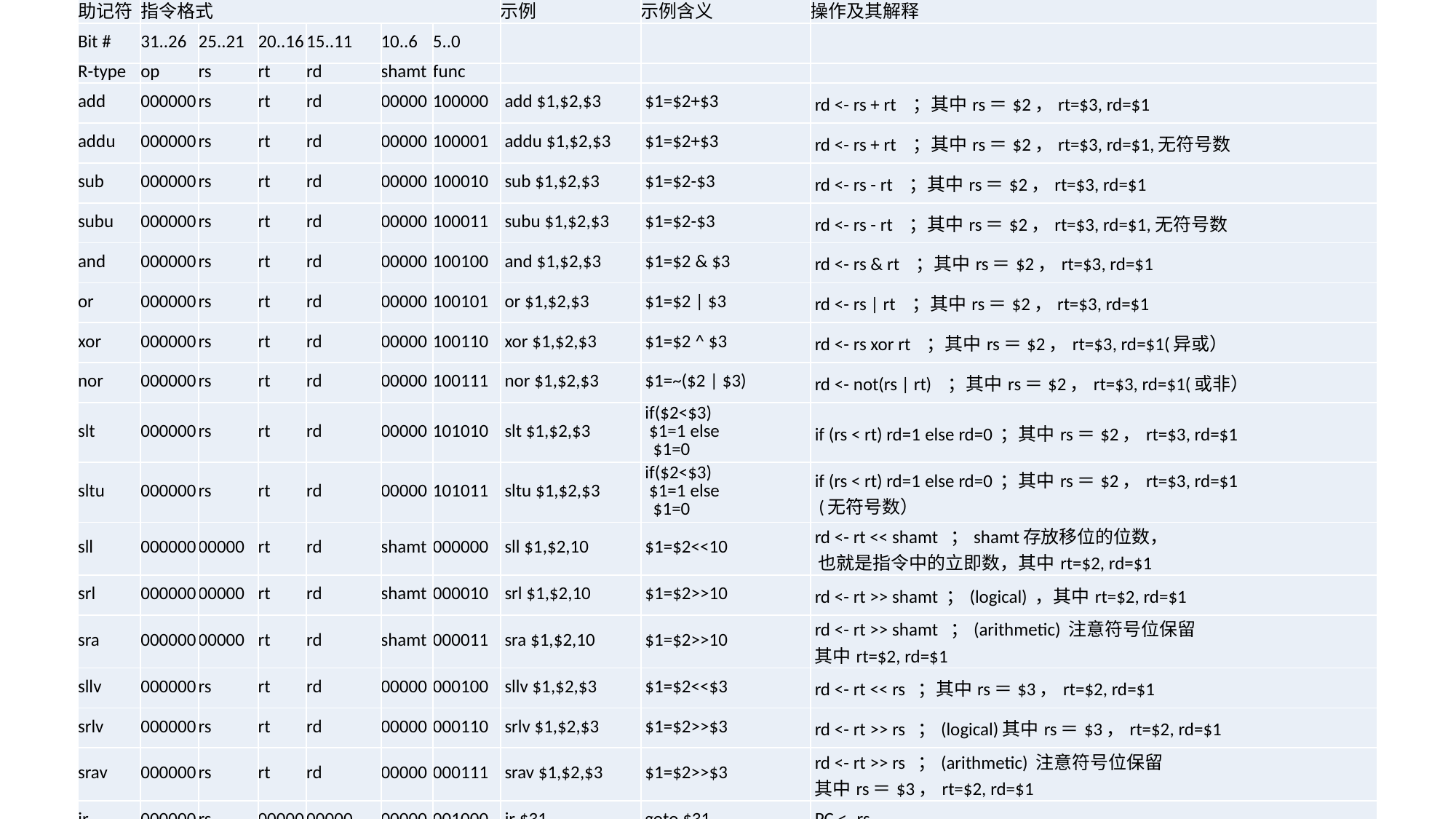

| MIPS 指令集(共31条） |  |  |  |  |  |  |  |  |  |
| --- | --- | --- | --- | --- | --- | --- | --- | --- | --- |
| 助记符 | 指令格式 |  |  |  |  |  | 示例 | 示例含义 | 操作及其解释 |
| Bit # | 31..26 | 25..21 | 20..16 | 15..11 | 10..6 | 5..0 |  |  |  |
| R-type | op | rs | rt | rd | shamt | func |  |  |  |
| add | 000000 | rs | rt | rd | 00000 | 100000 | add $1,$2,$3 | $1=$2+$3 | rd <- rs + rt   ；其中rs＝$2，rt=$3, rd=$1 |
| addu | 000000 | rs | rt | rd | 00000 | 100001 | addu $1,$2,$3 | $1=$2+$3 | rd <- rs + rt   ；其中rs＝$2，rt=$3, rd=$1,无符号数 |
| sub | 000000 | rs | rt | rd | 00000 | 100010 | sub $1,$2,$3 | $1=$2-$3 | rd <- rs - rt   ；其中rs＝$2，rt=$3, rd=$1 |
| subu | 000000 | rs | rt | rd | 00000 | 100011 | subu $1,$2,$3 | $1=$2-$3 | rd <- rs - rt   ；其中rs＝$2，rt=$3, rd=$1,无符号数 |
| and | 000000 | rs | rt | rd | 00000 | 100100 | and $1,$2,$3 | $1=$2 & $3 | rd <- rs & rt   ；其中rs＝$2，rt=$3, rd=$1 |
| or | 000000 | rs | rt | rd | 00000 | 100101 | or $1,$2,$3 | $1=$2 | $3 | rd <- rs | rt   ；其中rs＝$2，rt=$3, rd=$1 |
| xor | 000000 | rs | rt | rd | 00000 | 100110 | xor $1,$2,$3 | $1=$2 ^ $3 | rd <- rs xor rt   ；其中rs＝$2，rt=$3, rd=$1(异或） |
| nor | 000000 | rs | rt | rd | 00000 | 100111 | nor $1,$2,$3 | $1=~($2 | $3) | rd <- not(rs | rt)   ；其中rs＝$2，rt=$3, rd=$1(或非） |
| slt | 000000 | rs | rt | rd | 00000 | 101010 | slt $1,$2,$3 | if($2<$3)    $1=1 else    $1=0 | if (rs < rt) rd=1 else rd=0 ；其中rs＝$2，rt=$3, rd=$1 |
| sltu | 000000 | rs | rt | rd | 00000 | 101011 | sltu $1,$2,$3 | if($2<$3)    $1=1 else    $1=0 | if (rs < rt) rd=1 else rd=0 ；其中rs＝$2，rt=$3, rd=$1   (无符号数） |
| sll | 000000 | 00000 | rt | rd | shamt | 000000 | sll $1,$2,10 | $1=$2<<10 | rd <- rt << shamt  ；shamt存放移位的位数，   也就是指令中的立即数，其中rt=$2, rd=$1 |
| srl | 000000 | 00000 | rt | rd | shamt | 000010 | srl $1,$2,10 | $1=$2>>10 | rd <- rt >> shamt ；(logical) ，其中rt=$2, rd=$1 |
| sra | 000000 | 00000 | rt | rd | shamt | 000011 | sra $1,$2,10 | $1=$2>>10 | rd <- rt >> shamt  ；(arithmetic) 注意符号位保留  其中rt=$2, rd=$1 |
| sllv | 000000 | rs | rt | rd | 00000 | 000100 | sllv $1,$2,$3 | $1=$2<<$3 | rd <- rt << rs  ；其中rs＝$3，rt=$2, rd=$1 |
| srlv | 000000 | rs | rt | rd | 00000 | 000110 | srlv $1,$2,$3 | $1=$2>>$3 | rd <- rt >> rs  ；(logical)其中rs＝$3，rt=$2, rd=$1 |
| srav | 000000 | rs | rt | rd | 00000 | 000111 | srav $1,$2,$3 | $1=$2>>$3 | rd <- rt >> rs  ；(arithmetic) 注意符号位保留  其中rs＝$3，rt=$2, rd=$1 |
| jr | 000000 | rs | 00000 | 00000 | 00000 | 001000 | jr $31 | goto $31 | PC <- rs |